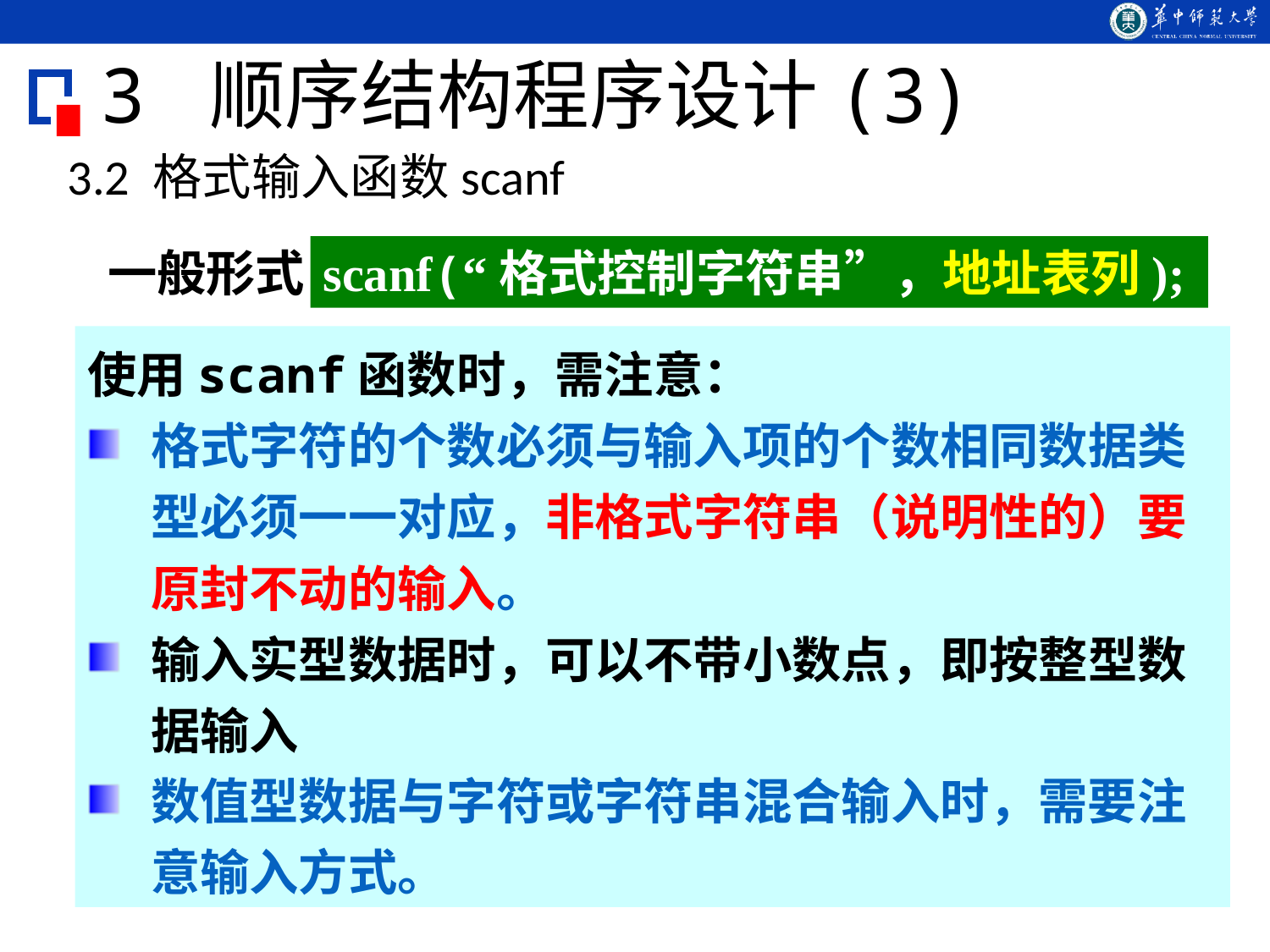

# 3 顺序结构程序设计(3)
3.2 格式输入函数scanf
一般形式：
scanf(“格式控制字符串”，地址表列);
使用scanf函数时，需注意：
格式字符的个数必须与输入项的个数相同数据类型必须一一对应，非格式字符串（说明性的）要原封不动的输入。
输入实型数据时，可以不带小数点，即按整型数据输入
数值型数据与字符或字符串混合输入时，需要注意输入方式。